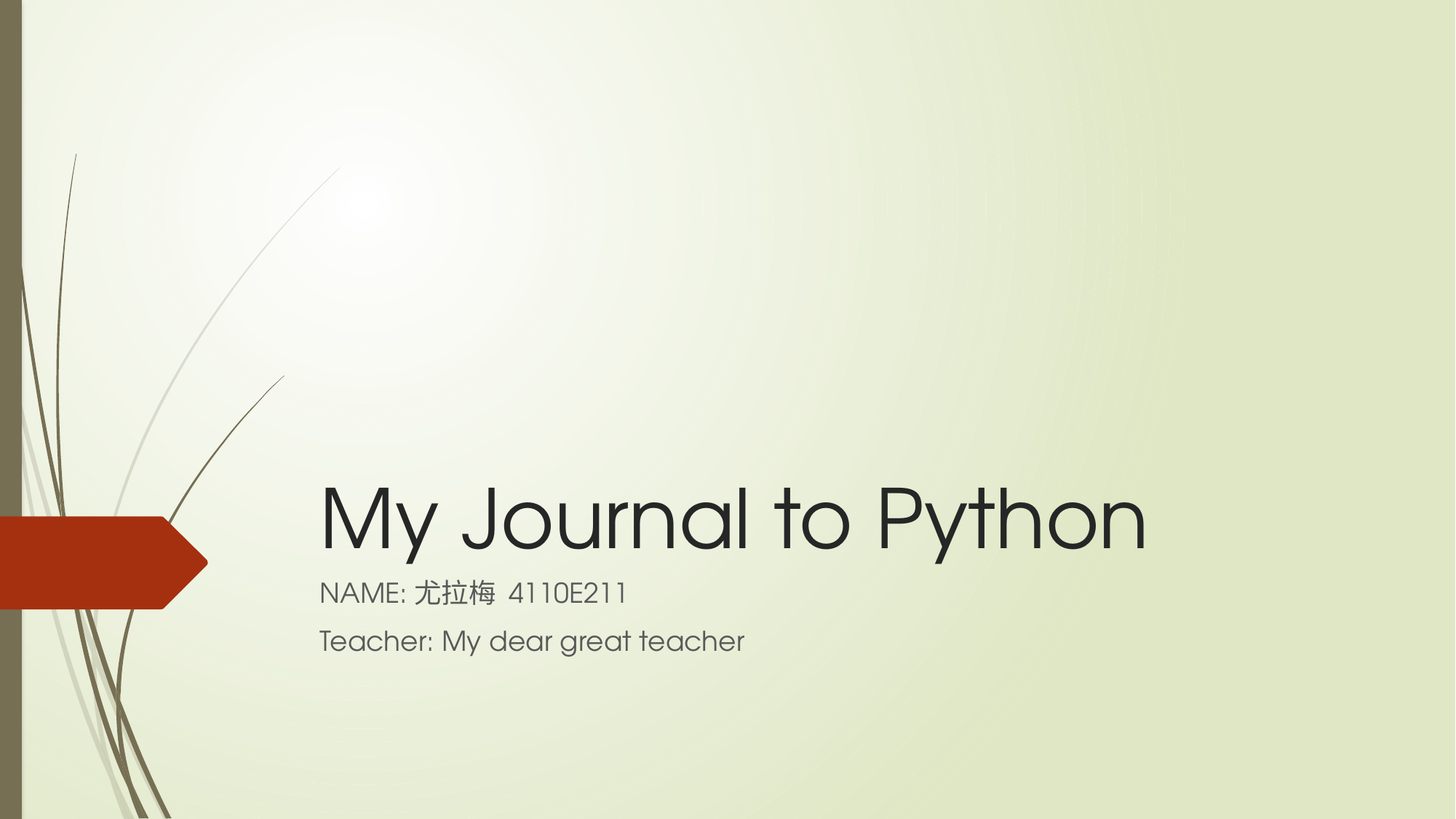

# My Journal to Python
NAME:尤拉梅 4110E211
Teacher: My dear great teacher